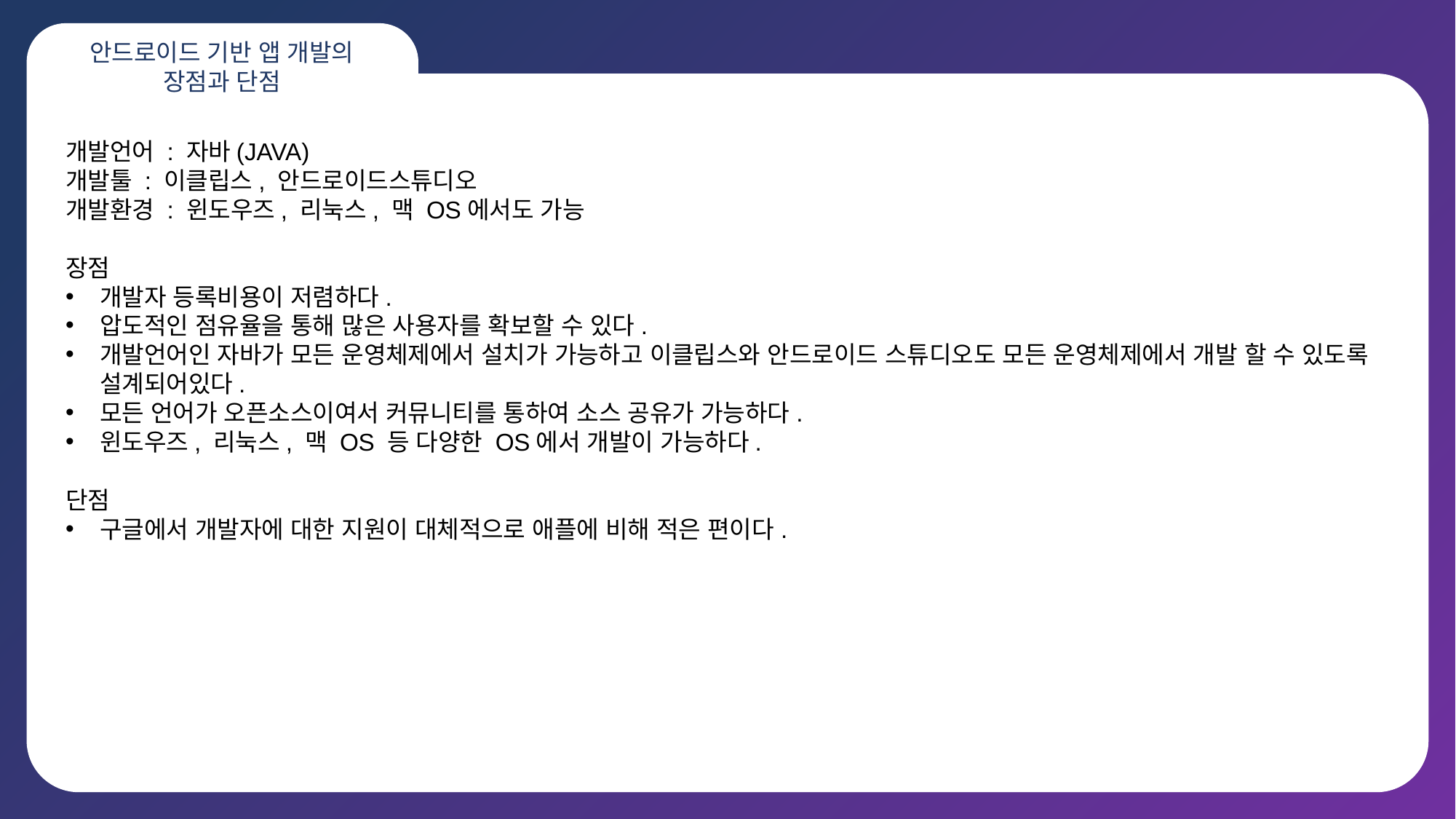

안드로이드 기반 앱 개발의
장점과 단점
개발언어 : 자바(JAVA)
개발툴 : 이클립스, 안드로이드스튜디오
개발환경 : 윈도우즈, 리눅스, 맥 OS에서도 가능

장점
개발자 등록비용이 저렴하다.
압도적인 점유율을 통해 많은 사용자를 확보할 수 있다.
개발언어인 자바가 모든 운영체제에서 설치가 가능하고 이클립스와 안드로이드 스튜디오도 모든 운영체제에서 개발 할 수 있도록 설계되어있다.
모든 언어가 오픈소스이여서 커뮤니티를 통하여 소스 공유가 가능하다.
윈도우즈, 리눅스, 맥 OS 등 다양한 OS에서 개발이 가능하다.

단점
구글에서 개발자에 대한 지원이 대체적으로 애플에 비해 적은 편이다.